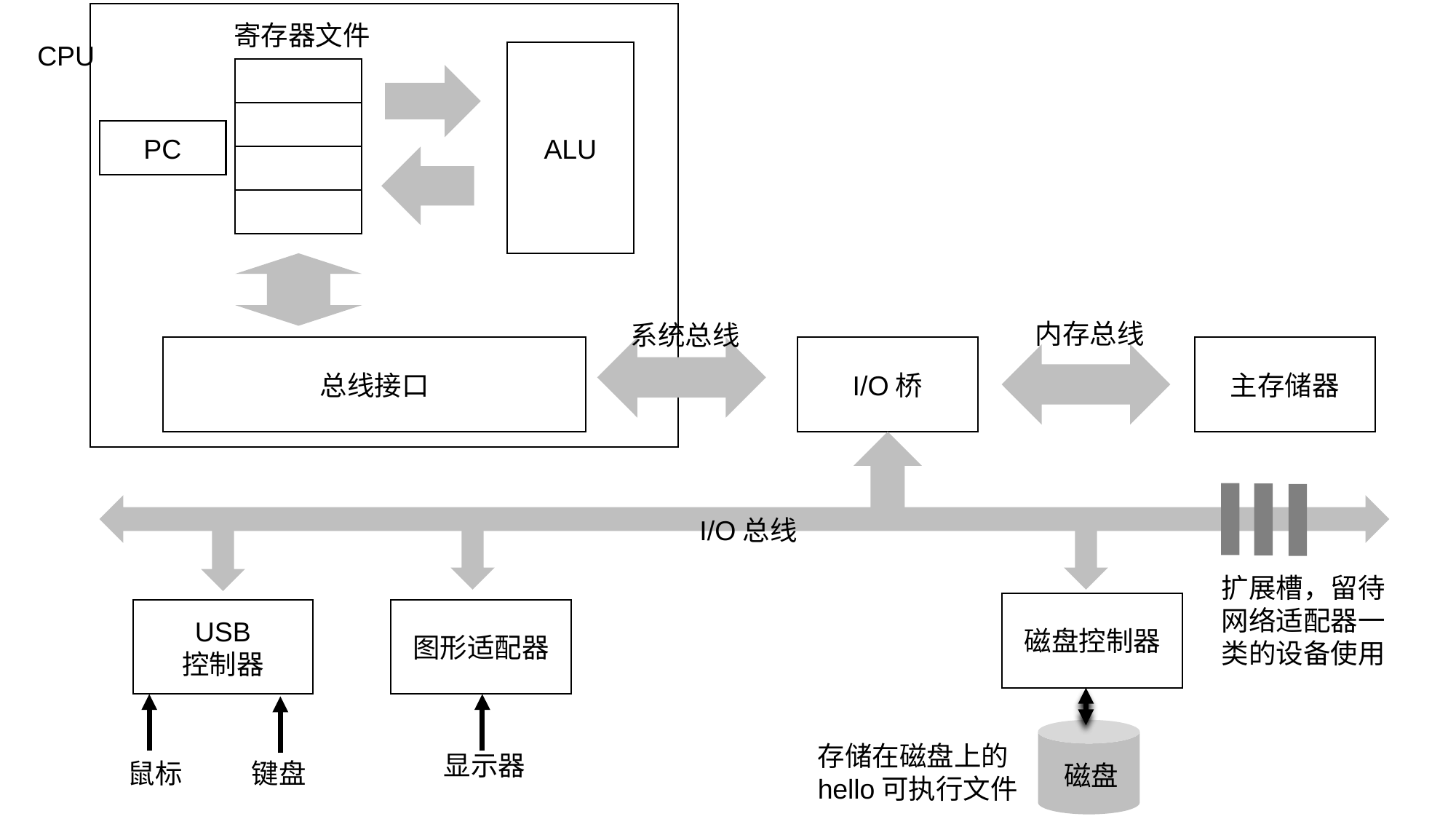

寄存器文件
CPU
ALU

PC

内存总线
系统总线
总线接口

I/O桥
主存储器

I/O总线

扩展槽，留待网络适配器一类的设备使用
磁盘控制器
USB
控制器
图形适配器

存储在磁盘上的hello可执行文件
显示器
鼠标
键盘
磁盘